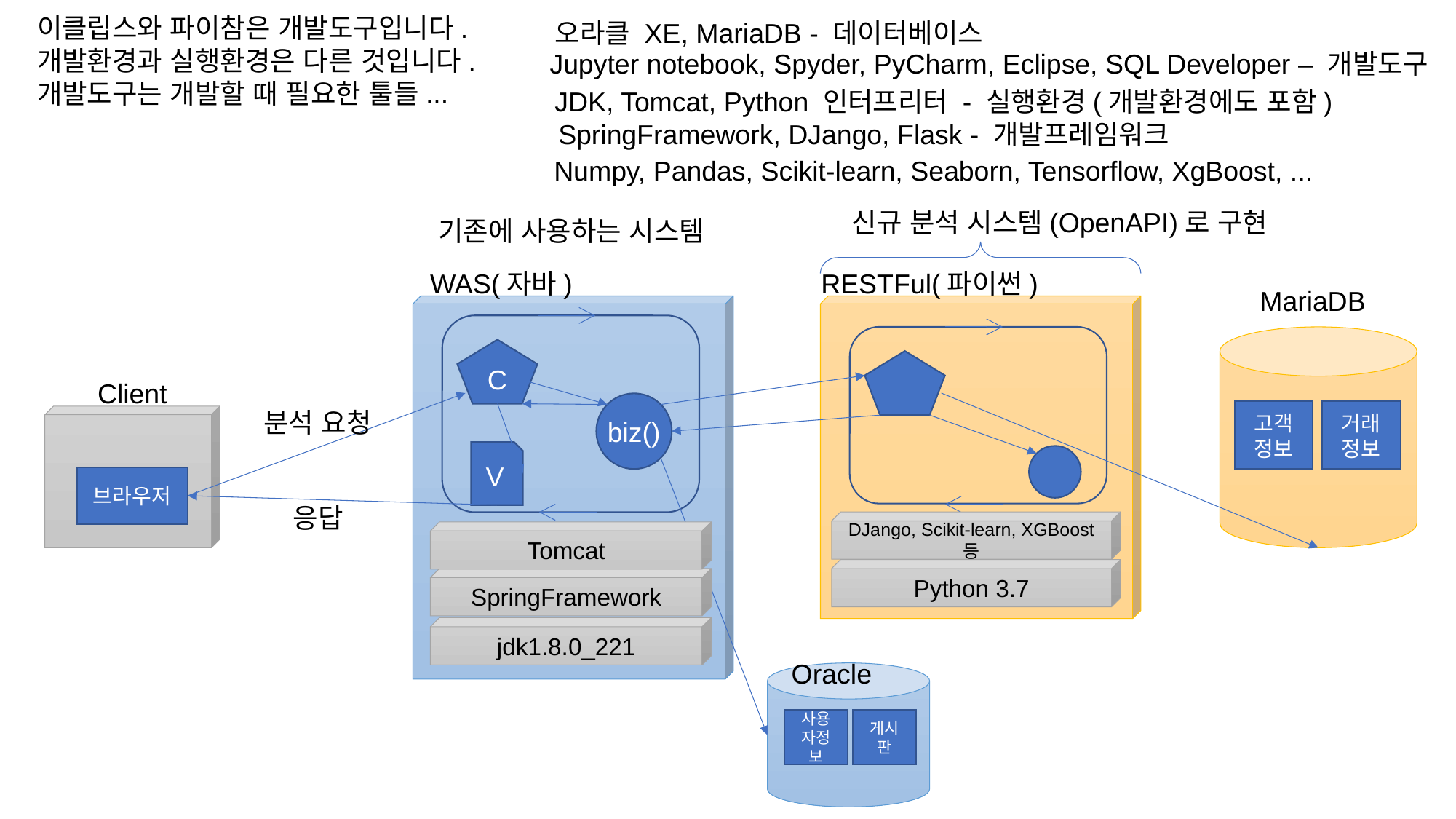

이클립스와 파이참은 개발도구입니다.
개발환경과 실행환경은 다른 것입니다.
개발도구는 개발할 때 필요한 툴들...
오라클 XE, MariaDB - 데이터베이스
Jupyter notebook, Spyder, PyCharm, Eclipse, SQL Developer – 개발도구
JDK, Tomcat, Python 인터프리터 - 실행환경(개발환경에도 포함)

SpringFramework, DJango, Flask - 개발프레임워크
Numpy, Pandas, Scikit-learn, Seaborn, Tensorflow, XgBoost, ...
신규 분석 시스템(OpenAPI)로 구현
기존에 사용하는 시스템
WAS(자바)
RESTFul(파이썬)
MariaDB

C

Client
biz()
분석 요청
고객정보
거래정보

V

브라우저
응답
DJango, Scikit-learn, XGBoost 등
Tomcat
Python 3.7
SpringFramework
jdk1.8.0_221
Oracle

사용자정보
게시판